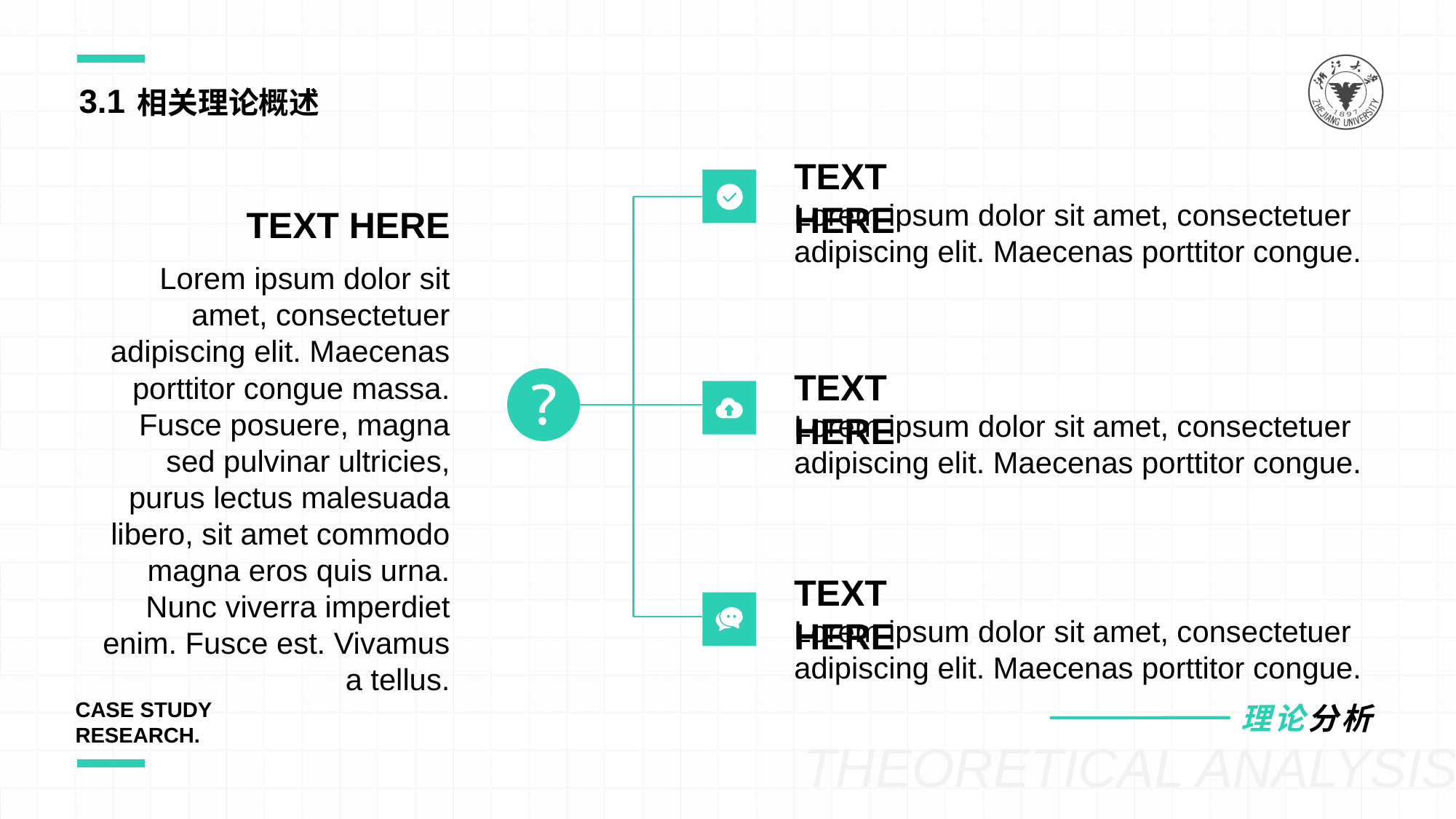

3.1
相关理论概述
TEXT HERE

Lorem ipsum dolor sit amet, consectetuer adipiscing elit. Maecenas porttitor congue.
TEXT HERE
Lorem ipsum dolor sit amet, consectetuer adipiscing elit. Maecenas porttitor congue massa. Fusce posuere, magna sed pulvinar ultricies, purus lectus malesuada libero, sit amet commodo magna eros quis urna. Nunc viverra imperdiet enim. Fusce est. Vivamus a tellus.
TEXT HERE
Lorem ipsum dolor sit amet, consectetuer adipiscing elit. Maecenas porttitor congue.
TEXT HERE
Lorem ipsum dolor sit amet, consectetuer adipiscing elit. Maecenas porttitor congue.
CASE STUDY
RESEARCH.
理论分析
THEORETICAL ANALYSIS